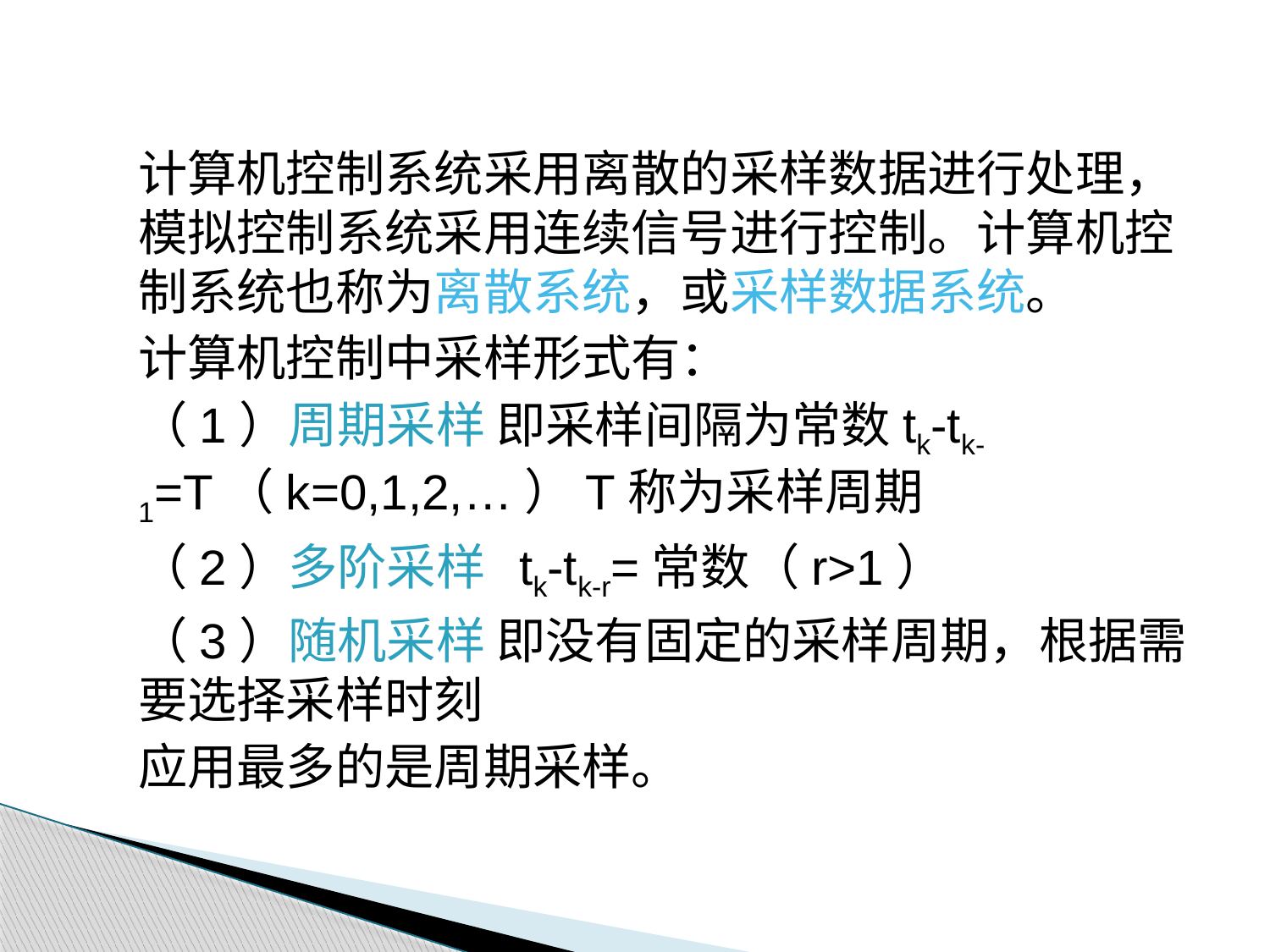

计算机控制系统采用离散的采样数据进行处理，模拟控制系统采用连续信号进行控制。计算机控制系统也称为离散系统，或采样数据系统。
	计算机控制中采样形式有：
	（1）周期采样 即采样间隔为常数tk-tk-1=T（k=0,1,2,…）T称为采样周期
	（2）多阶采样  tk-tk-r=常数（r>1）
	（3）随机采样 即没有固定的采样周期，根据需要选择采样时刻
	应用最多的是周期采样。